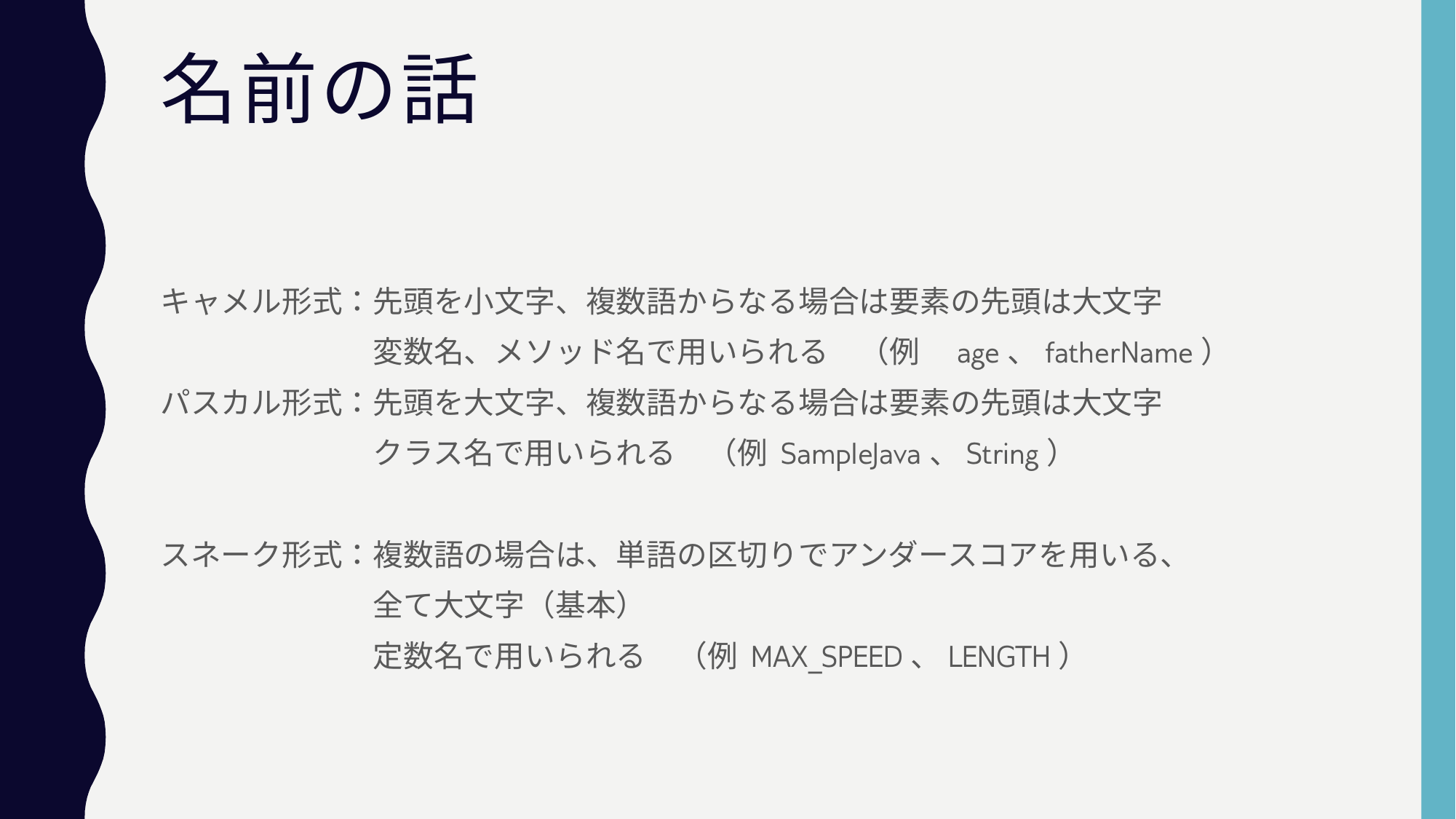

# 名前の話
キャメル形式：先頭を小文字、複数語からなる場合は要素の先頭は大文字
　　　　　　　変数名、メソッド名で用いられる　（例　age、fatherName）
パスカル形式：先頭を大文字、複数語からなる場合は要素の先頭は大文字
　　　　　　　クラス名で用いられる　（例 SampleJava、String）

スネーク形式：複数語の場合は、単語の区切りでアンダースコアを用いる、
　　　　　　　全て大文字（基本）
　　　　　　　定数名で用いられる　（例 MAX_SPEED、LENGTH）